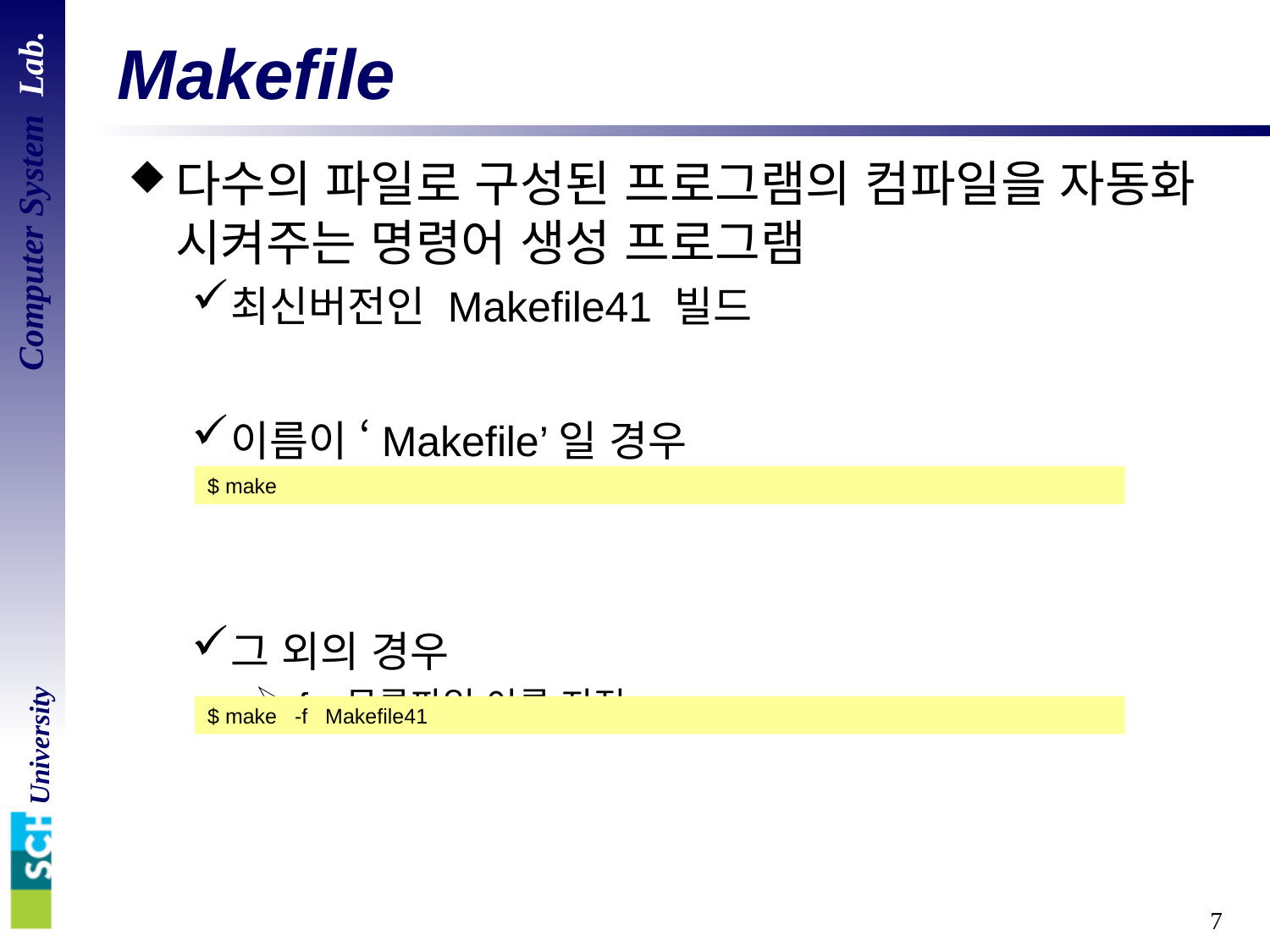

# Makefile
다수의 파일로 구성된 프로그램의 컴파일을 자동화 시켜주는 명령어 생성 프로그램
최신버전인 Makefile41 빌드

이름이 ‘Makefile’일 경우

그 외의 경우
-f : 목록파일 이름 지정
$ make
$ make   -f   Makefile41